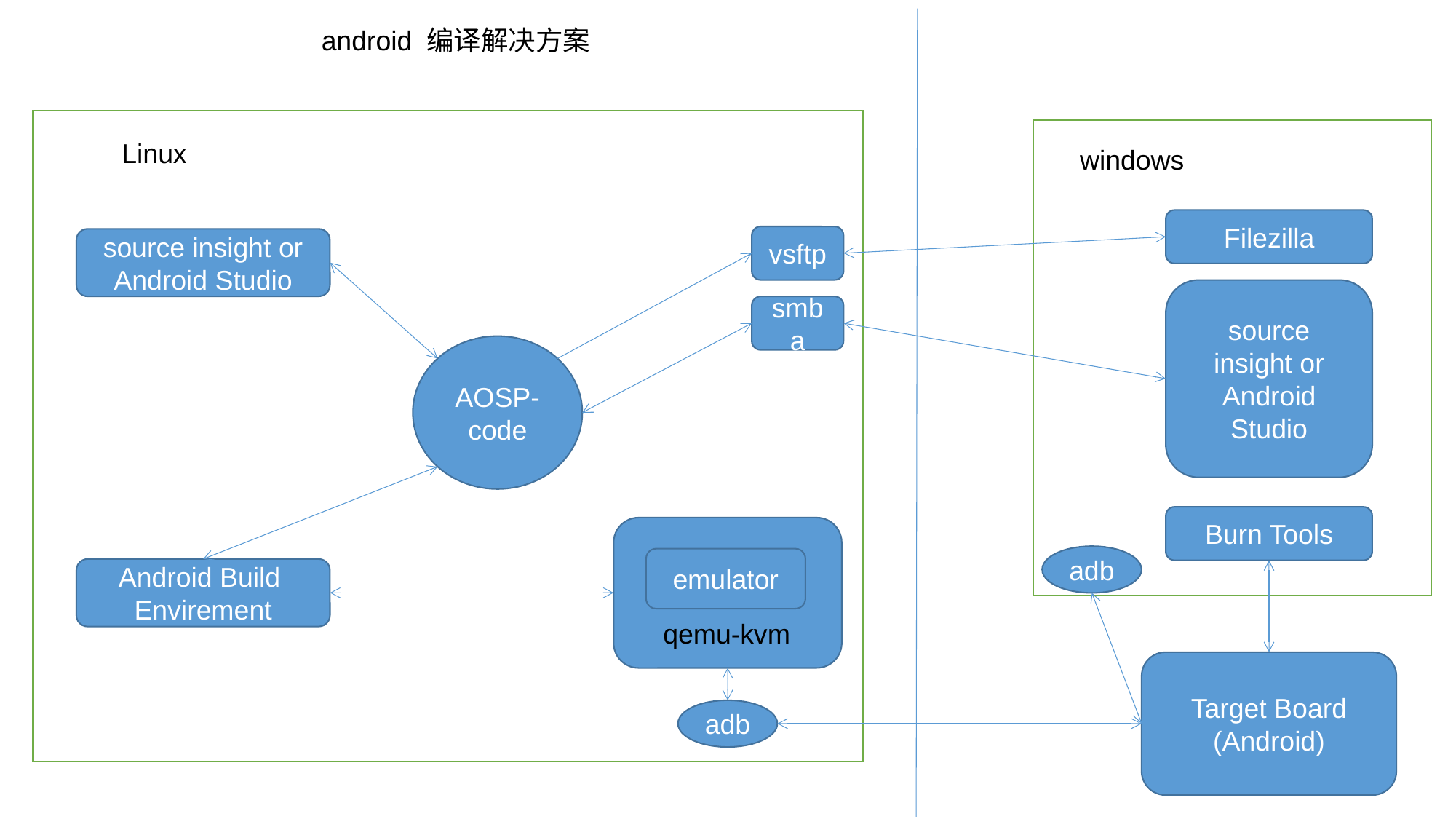

android 编译解决方案

Linux
windows
Filezilla
vsftp
source insight or Android Studio
source insight or Android Studio
smba
AOSP-code
Burn Tools

adb
emulator
Android Build
Envirement
qemu-kvm
Target Board
(Android)
adb